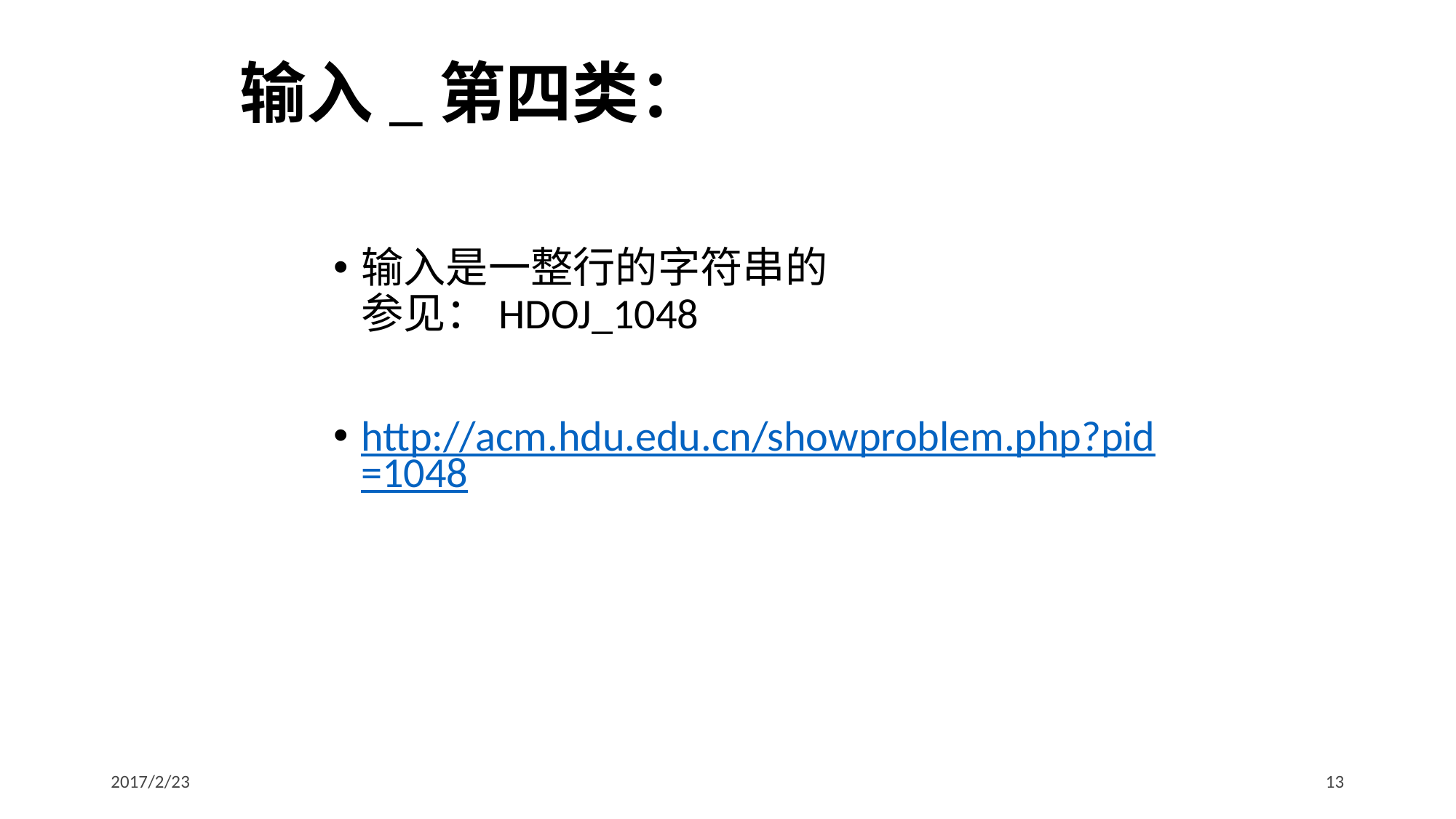

# 输入_第四类：
输入是一整行的字符串的
参见：HDOJ_1048

http://acm.hdu.edu.cn/showproblem.php?pid=1048

2017/2/23
13